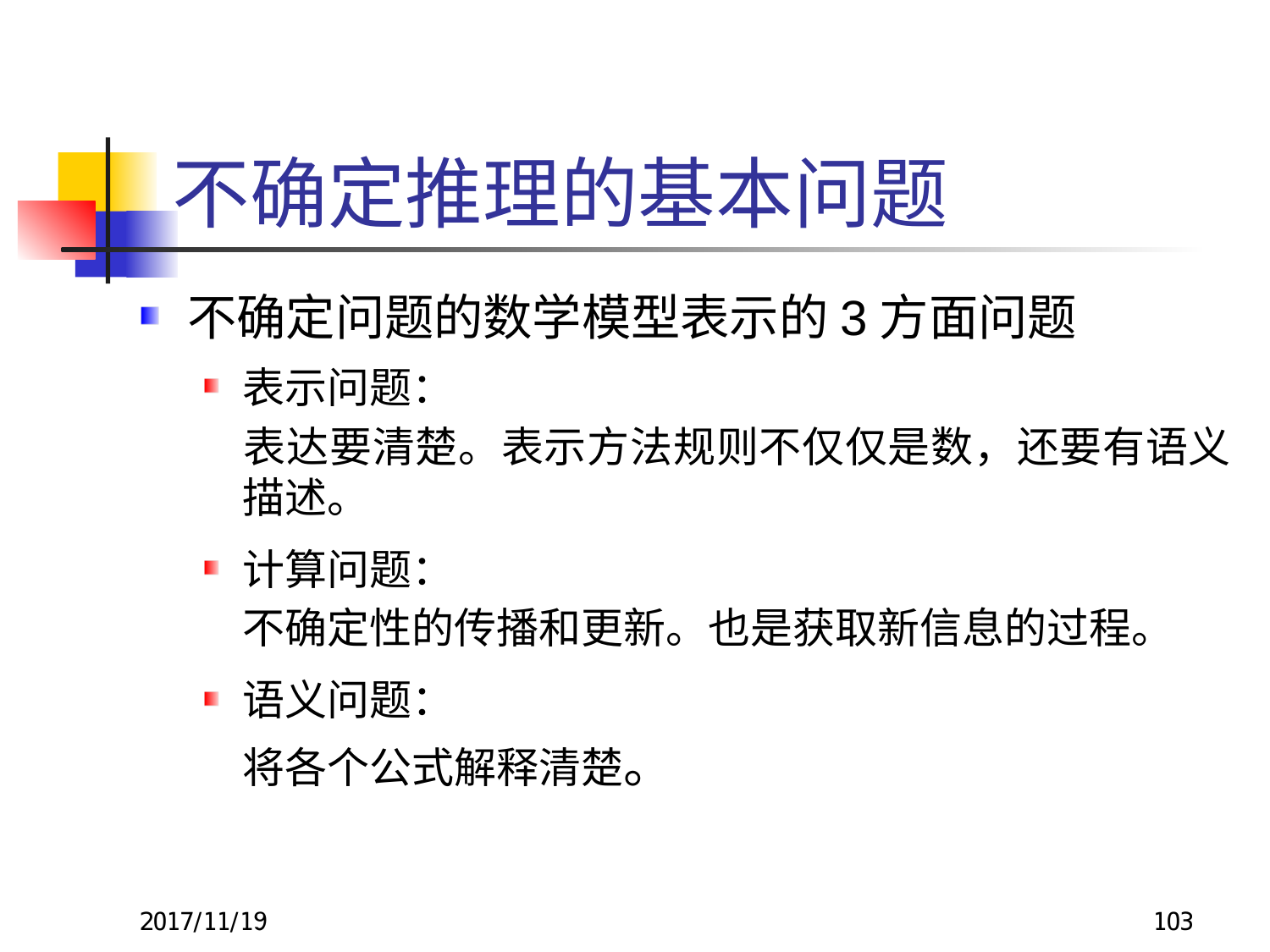

# 不确定推理的基本问题
不确定问题的数学模型表示的3方面问题
表示问题：
	表达要清楚。表示方法规则不仅仅是数，还要有语义描述。
计算问题：
	不确定性的传播和更新。也是获取新信息的过程。
语义问题：
	将各个公式解释清楚。
2017/11/19
103